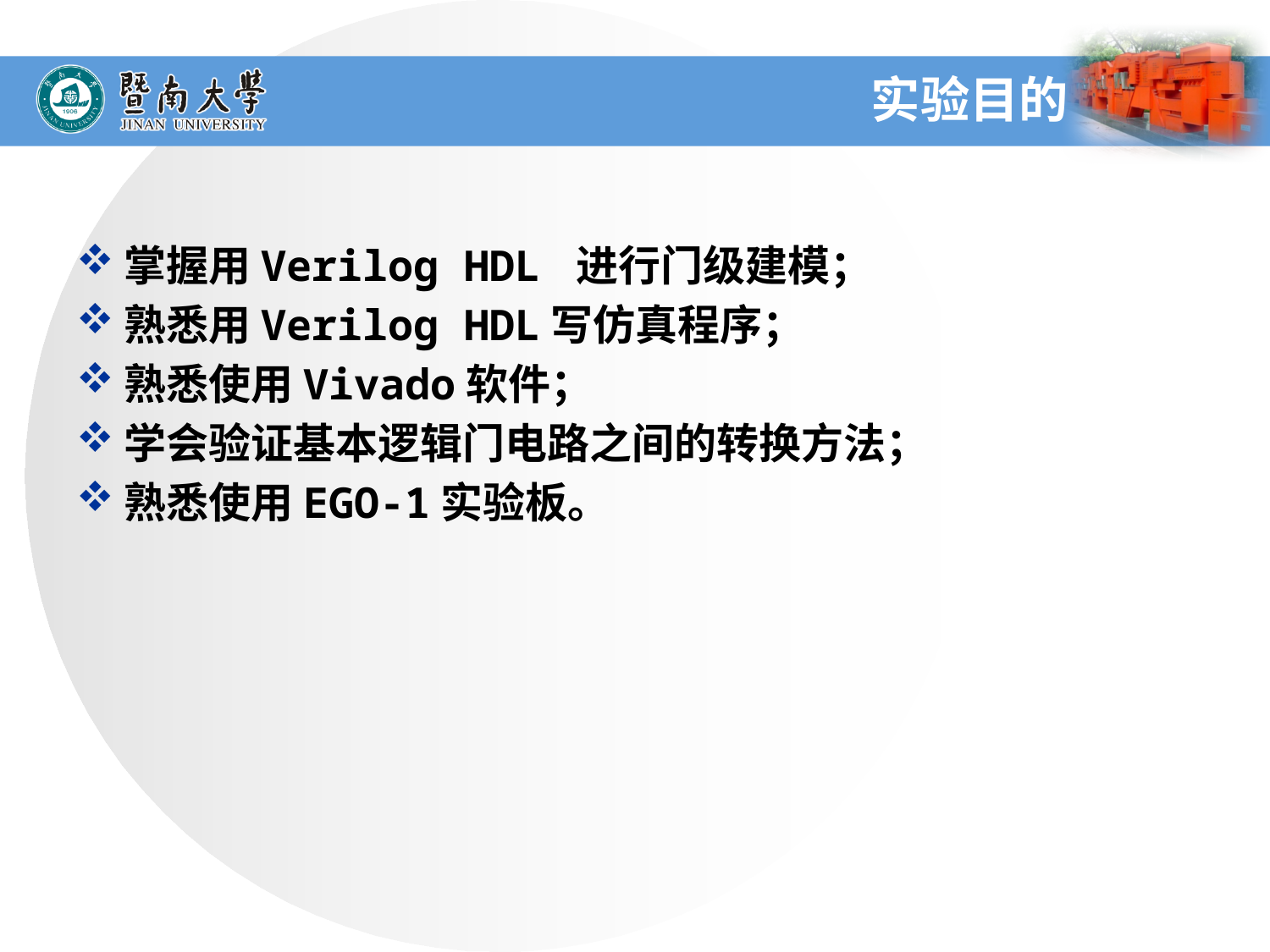

# 实验目的
掌握用Verilog HDL 进行门级建模；
熟悉用Verilog HDL写仿真程序；
熟悉使用Vivado软件；
学会验证基本逻辑门电路之间的转换方法；
熟悉使用EGO-1实验板。